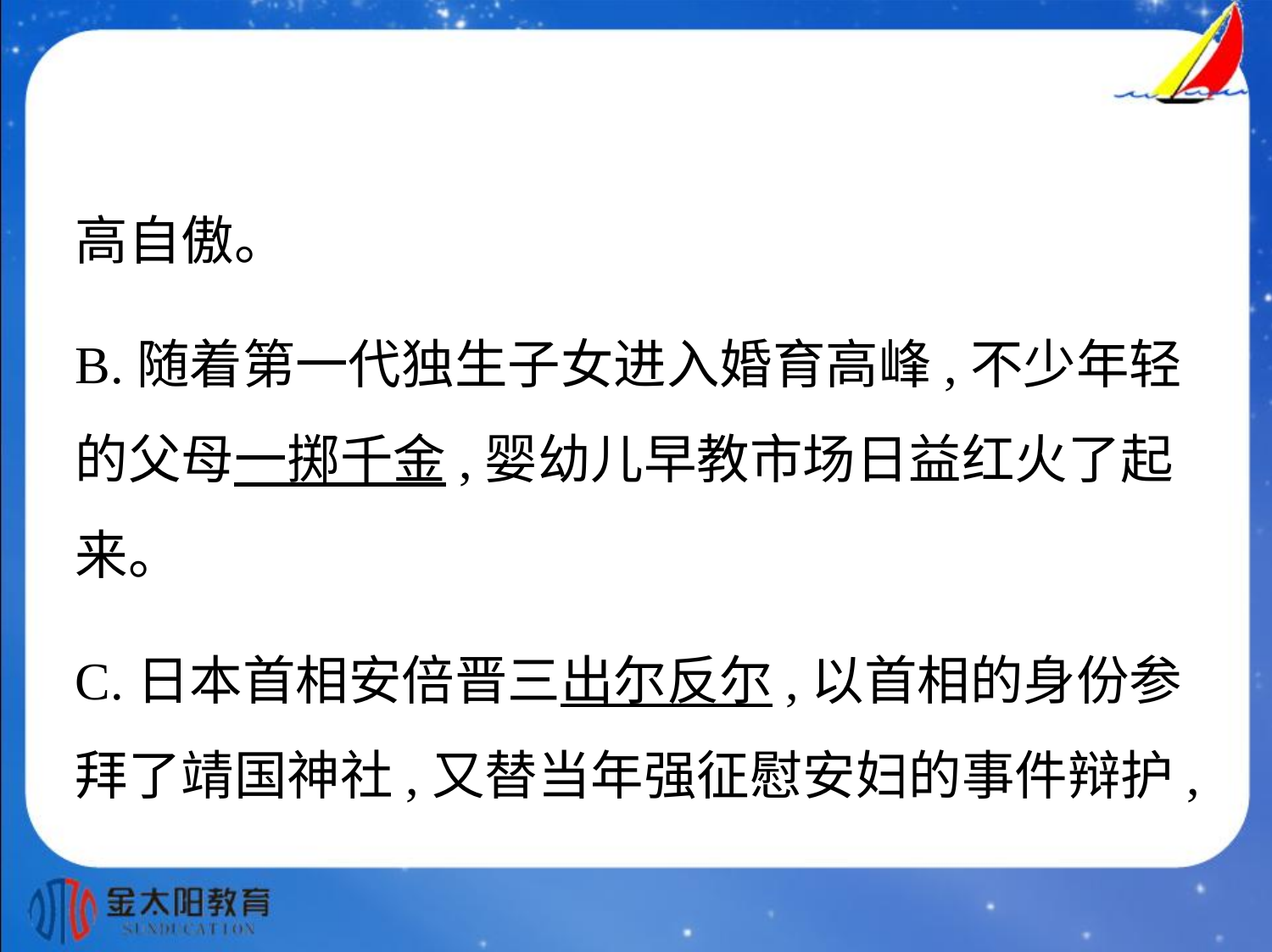

高自傲。
B.随着第一代独生子女进入婚育高峰,不少年轻
的父母一掷千金,婴幼儿早教市场日益红火了起
来。
C.日本首相安倍晋三出尔反尔,以首相的身份参
拜了靖国神社,又替当年强征慰安妇的事件辩护,